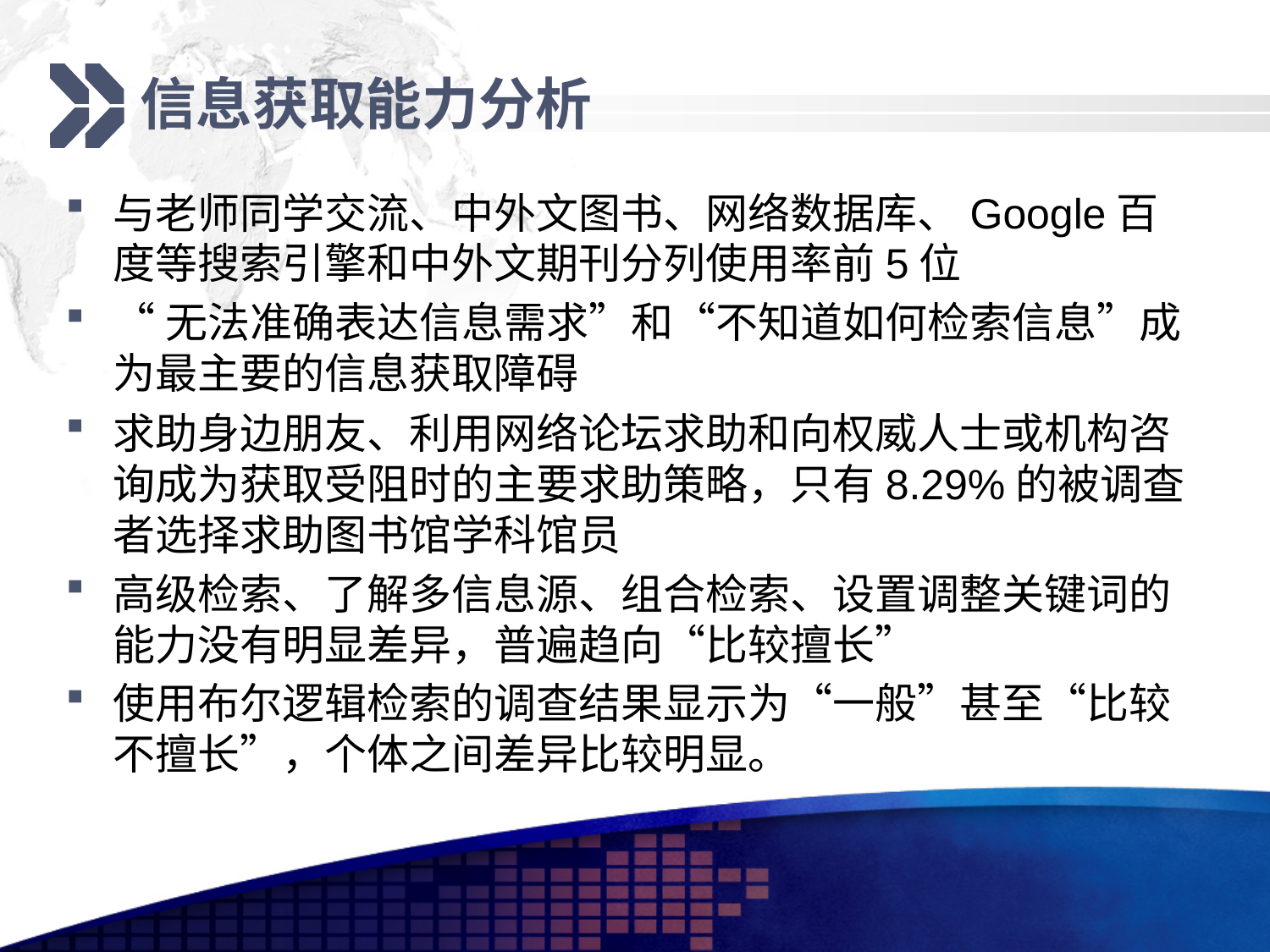

# 信息获取能力分析
与老师同学交流、中外文图书、网络数据库、Google百度等搜索引擎和中外文期刊分列使用率前5位
“无法准确表达信息需求”和“不知道如何检索信息”成为最主要的信息获取障碍
求助身边朋友、利用网络论坛求助和向权威人士或机构咨询成为获取受阻时的主要求助策略，只有8.29%的被调查者选择求助图书馆学科馆员
高级检索、了解多信息源、组合检索、设置调整关键词的能力没有明显差异，普遍趋向“比较擅长”
使用布尔逻辑检索的调查结果显示为“一般”甚至“比较不擅长”，个体之间差异比较明显。